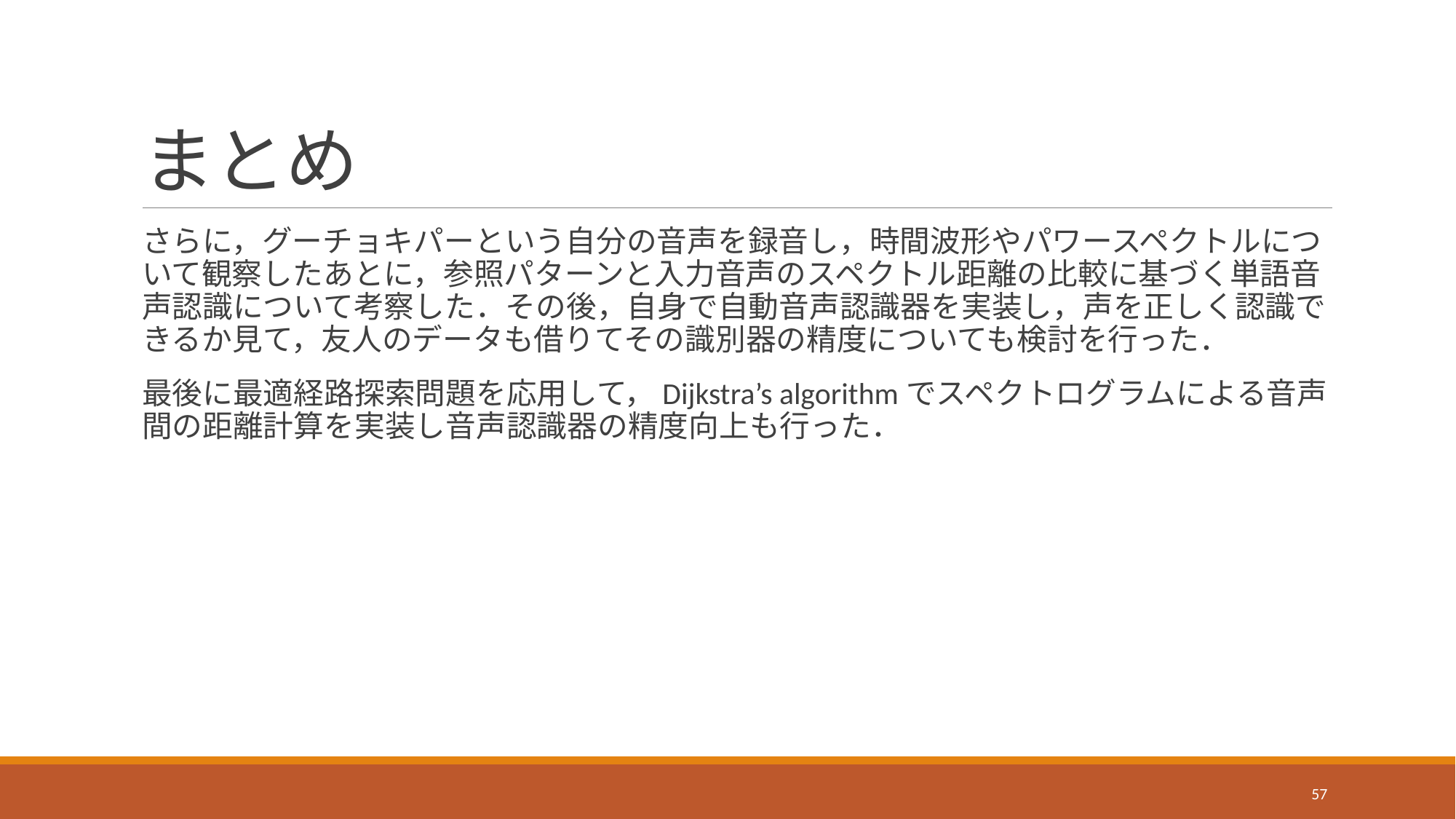

# まとめ
さらに，グーチョキパーという自分の音声を録音し，時間波形やパワースペクトルについて観察したあとに，参照パターンと入力音声のスペクトル距離の比較に基づく単語音声認識について考察した．その後，自身で自動音声認識器を実装し，声を正しく認識できるか見て，友人のデータも借りてその識別器の精度についても検討を行った．
最後に最適経路探索問題を応用して，Dijkstra’s algorithmでスペクトログラムによる音声間の距離計算を実装し音声認識器の精度向上も行った．

57